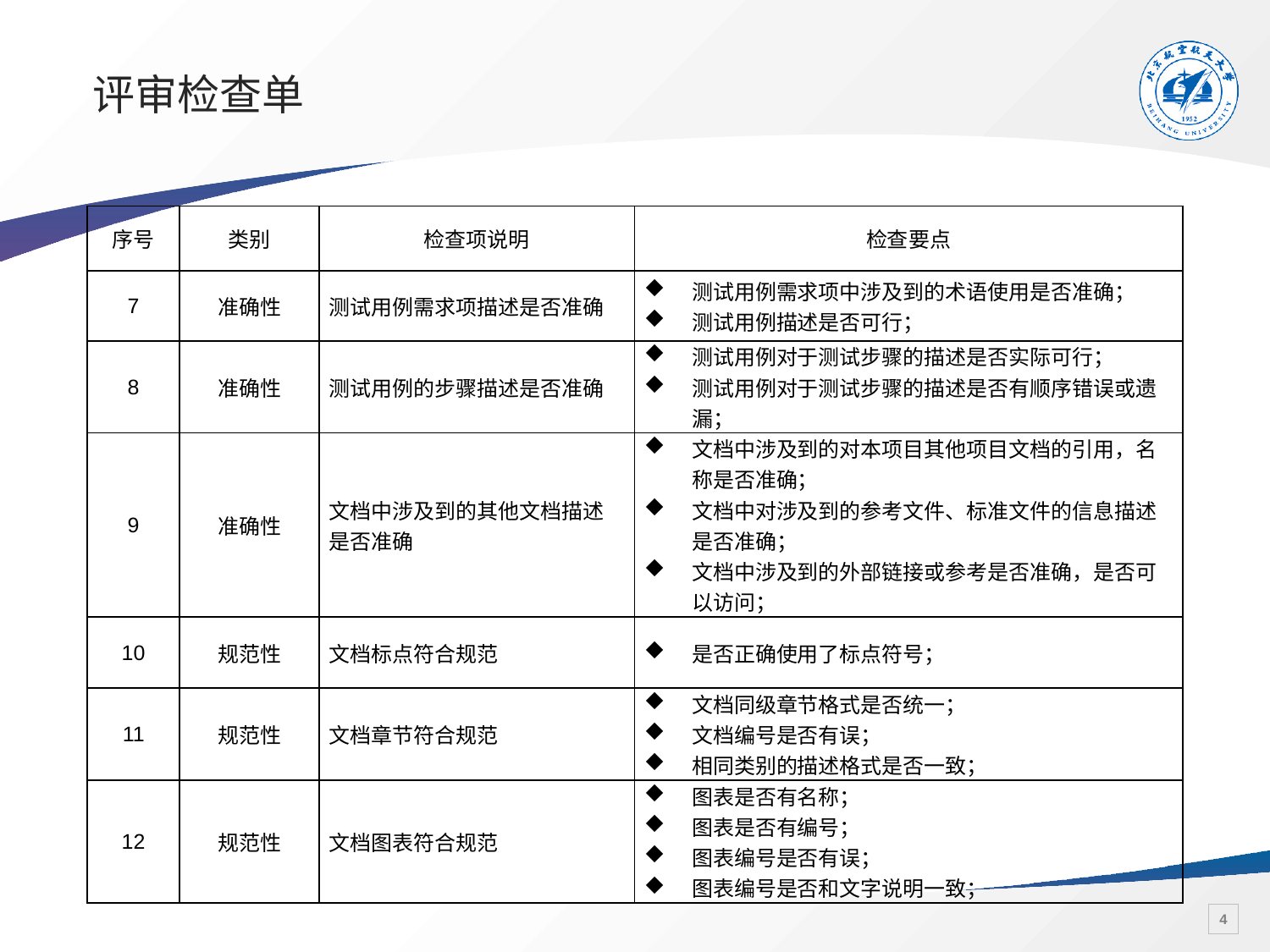

# 评审检查单
| 序号 | 类别 | 检查项说明 | 检查要点 |
| --- | --- | --- | --- |
| 7 | 准确性 | 测试用例需求项描述是否准确 | 测试用例需求项中涉及到的术语使用是否准确； 测试用例描述是否可行； |
| 8 | 准确性 | 测试用例的步骤描述是否准确 | 测试用例对于测试步骤的描述是否实际可行； 测试用例对于测试步骤的描述是否有顺序错误或遗漏； |
| 9 | 准确性 | 文档中涉及到的其他文档描述是否准确 | 文档中涉及到的对本项目其他项目文档的引用，名称是否准确； 文档中对涉及到的参考文件、标准文件的信息描述是否准确； 文档中涉及到的外部链接或参考是否准确，是否可以访问； |
| 10 | 规范性 | 文档标点符合规范 | 是否正确使用了标点符号； |
| 11 | 规范性 | 文档章节符合规范 | 文档同级章节格式是否统一； 文档编号是否有误； 相同类别的描述格式是否一致； |
| 12 | 规范性 | 文档图表符合规范 | 图表是否有名称； 图表是否有编号； 图表编号是否有误； 图表编号是否和文字说明一致； |